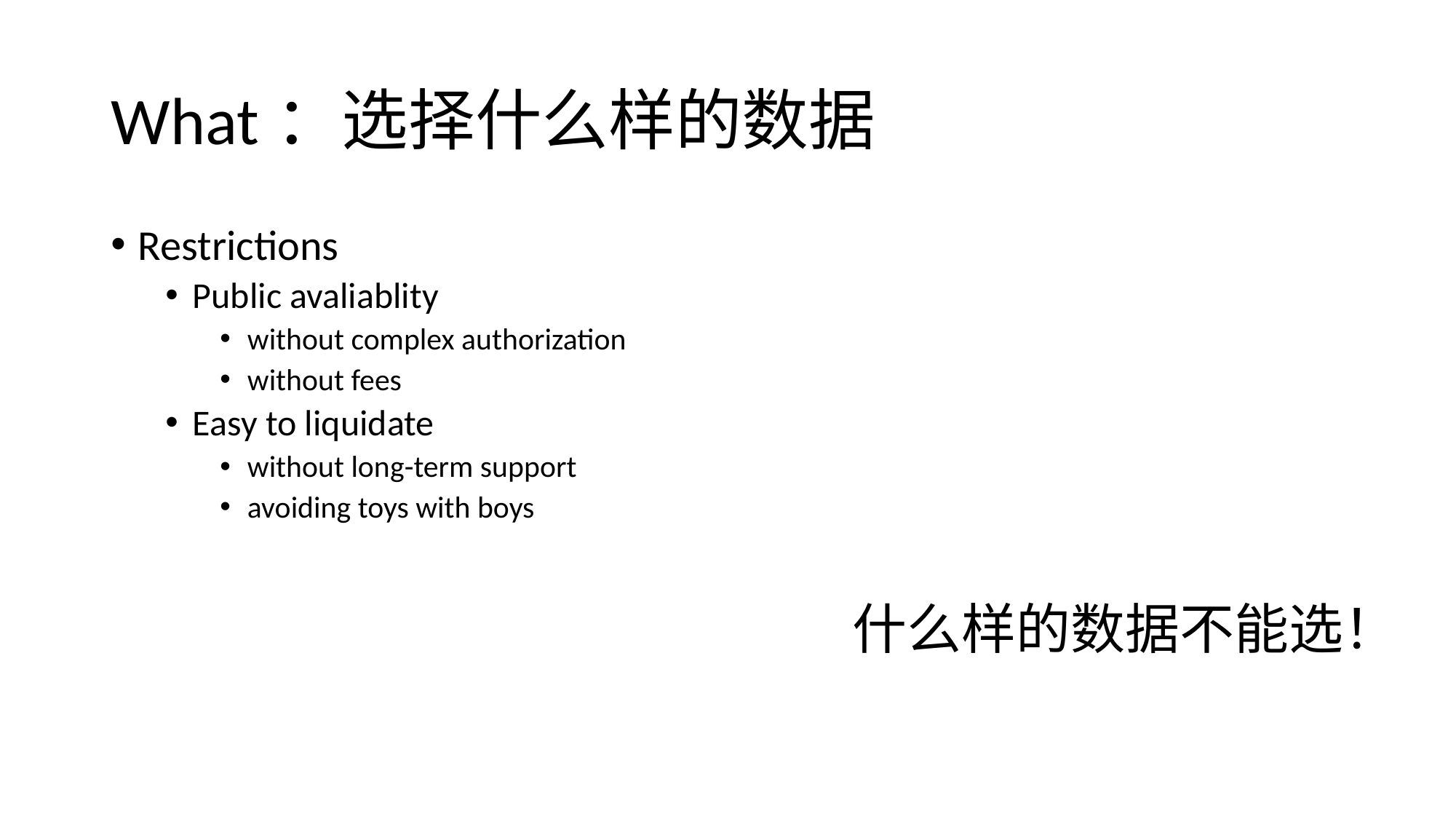

# What：选择什么样的数据
Restrictions
Public avaliablity
without complex authorization
without fees
Easy to liquidate
without long-term support
avoiding toys with boys

什么样的数据不能选！